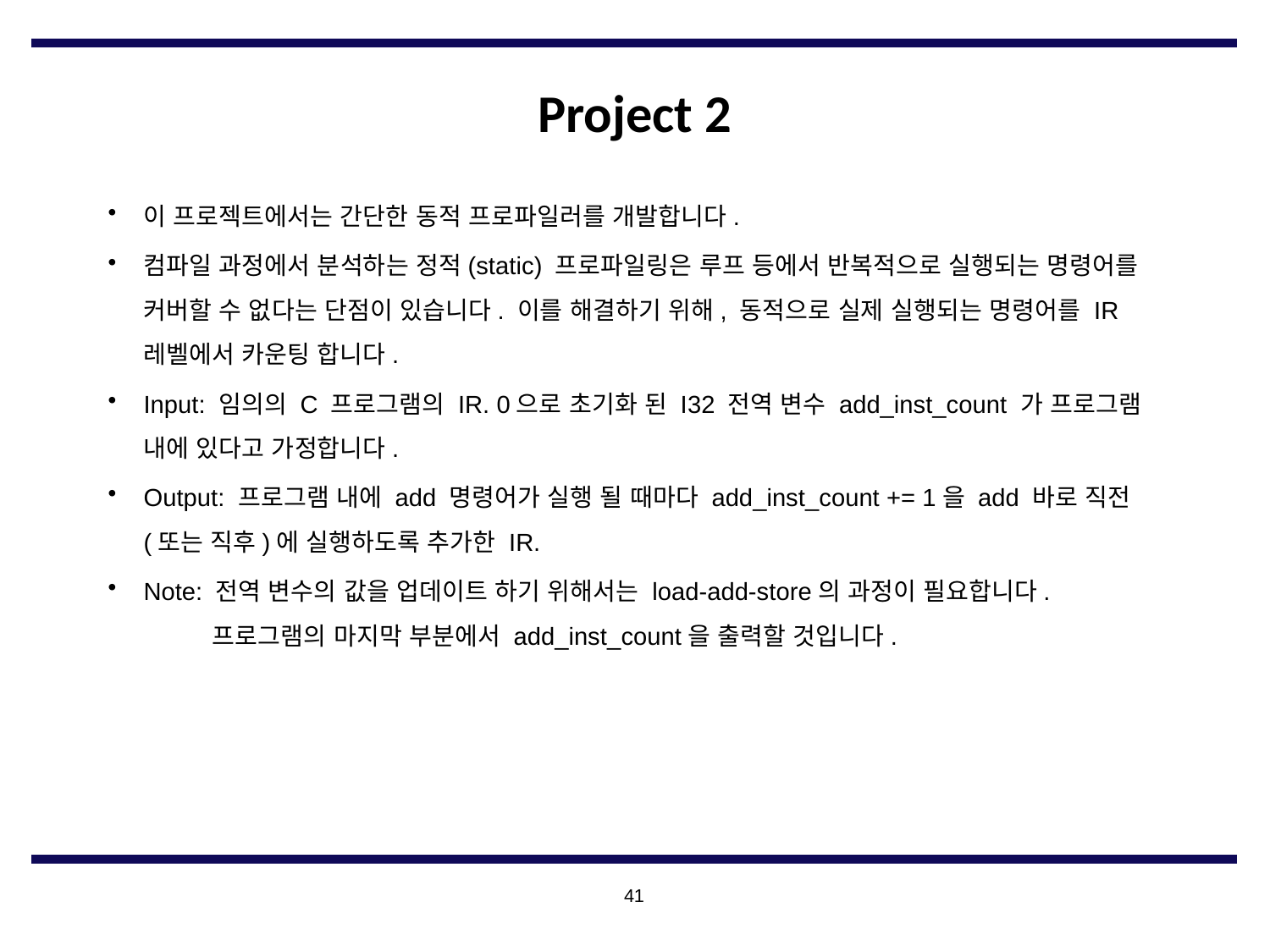

# Project 2
이 프로젝트에서는 간단한 동적 프로파일러를 개발합니다.
컴파일 과정에서 분석하는 정적(static) 프로파일링은 루프 등에서 반복적으로 실행되는 명령어를 커버할 수 없다는 단점이 있습니다. 이를 해결하기 위해, 동적으로 실제 실행되는 명령어를 IR 레벨에서 카운팅 합니다.
Input: 임의의 C 프로그램의 IR. 0으로 초기화 된 I32 전역 변수 add_inst_count 가 프로그램 내에 있다고 가정합니다.
Output: 프로그램 내에 add 명령어가 실행 될 때마다 add_inst_count += 1을 add 바로 직전 (또는 직후)에 실행하도록 추가한 IR.
Note: 전역 변수의 값을 업데이트 하기 위해서는 load-add-store의 과정이 필요합니다.
         프로그램의 마지막 부분에서 add_inst_count을 출력할 것입니다.
41